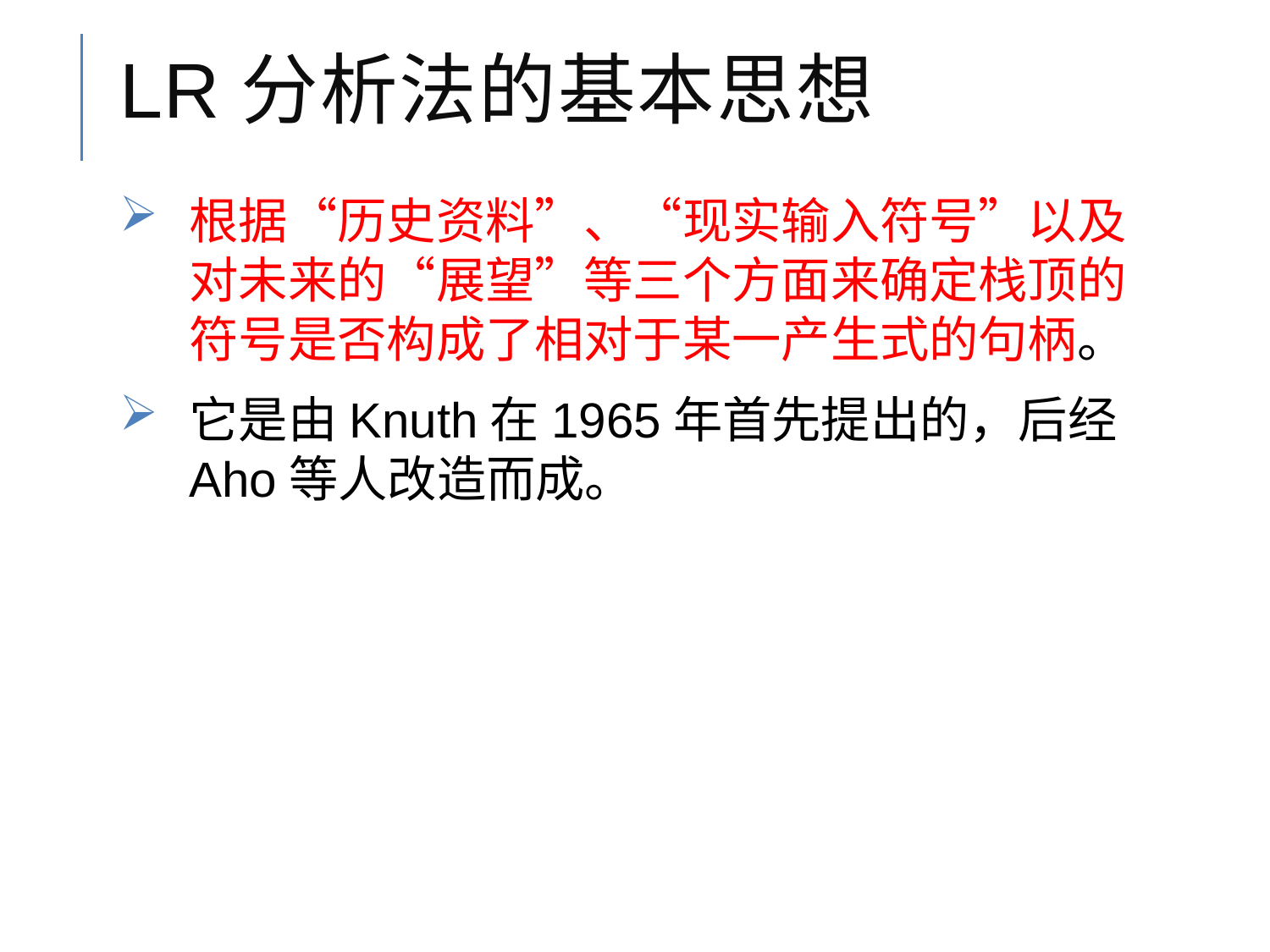

# LR分析法的基本思想
根据“历史资料”、“现实输入符号”以及对未来的“展望”等三个方面来确定栈顶的符号是否构成了相对于某一产生式的句柄。
它是由Knuth在1965年首先提出的，后经Aho等人改造而成。
8